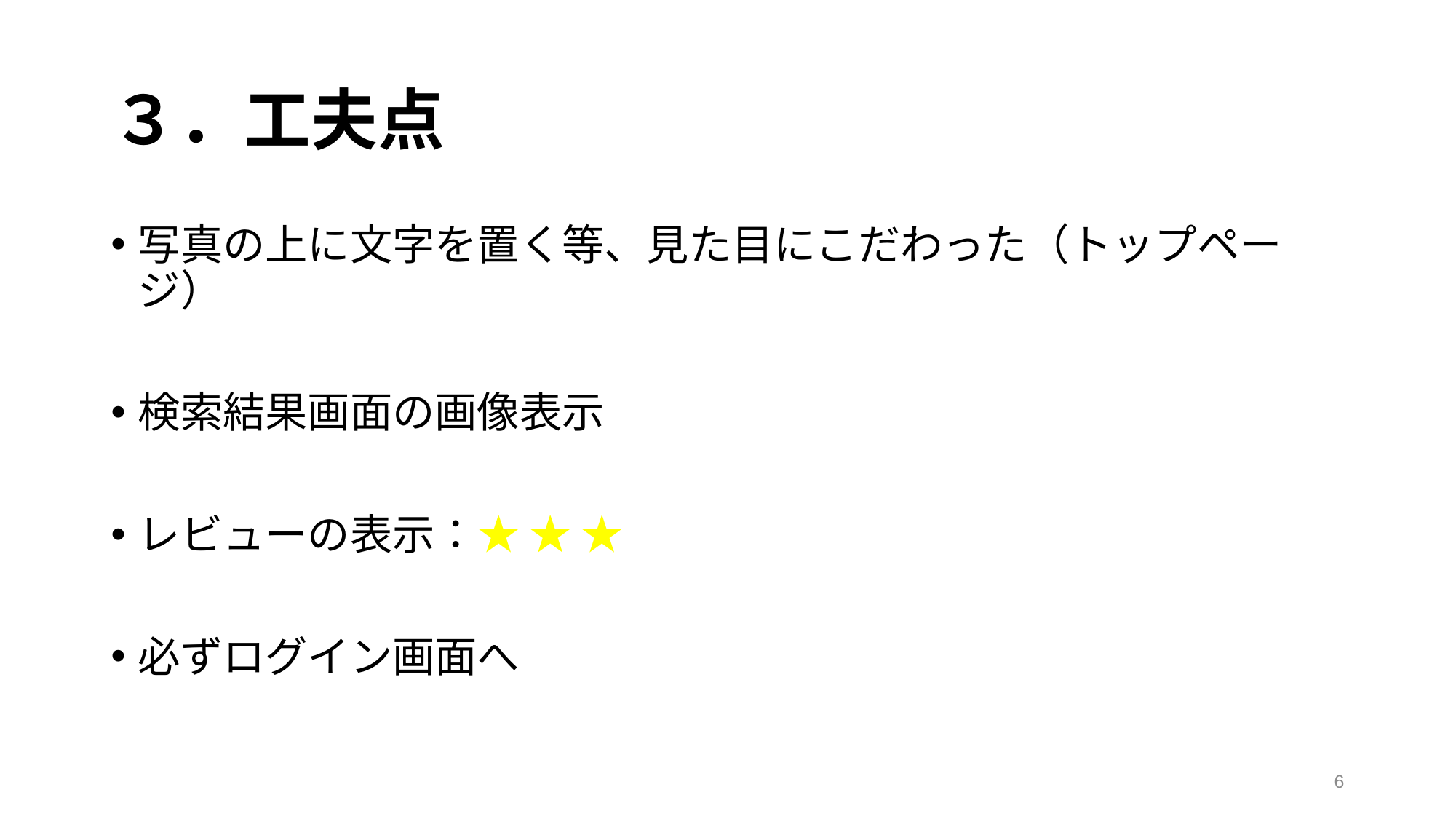

# ３．工夫点
写真の上に文字を置く等、見た目にこだわった（トップページ）

検索結果画面の画像表示

レビューの表示：★ ★ ★

必ずログイン画面へ

6